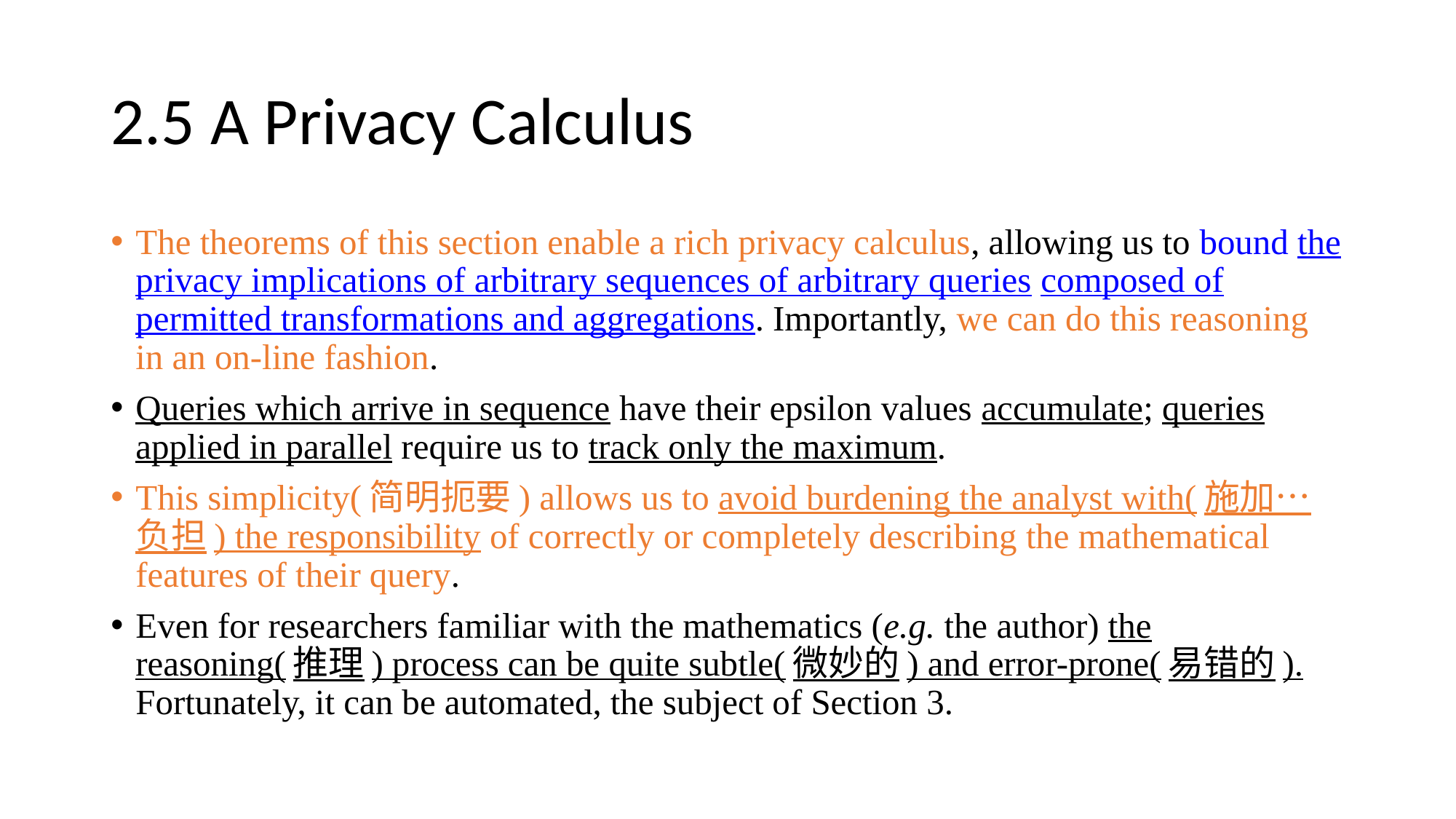

# 2.5 A Privacy Calculus
The theorems of this section enable a rich privacy calculus, allowing us to bound the privacy implications of arbitrary sequences of arbitrary queries composed of permitted transformations and aggregations. Importantly, we can do this reasoning in an on-line fashion.
Queries which arrive in sequence have their epsilon values accumulate; queries applied in parallel require us to track only the maximum.
This simplicity(简明扼要) allows us to avoid burdening the analyst with(施加…负担) the responsibility of correctly or completely describing the mathematical features of their query.
Even for researchers familiar with the mathematics (e.g. the author) the reasoning(推理) process can be quite subtle(微妙的) and error-prone(易错的). Fortunately, it can be automated, the subject of Section 3.